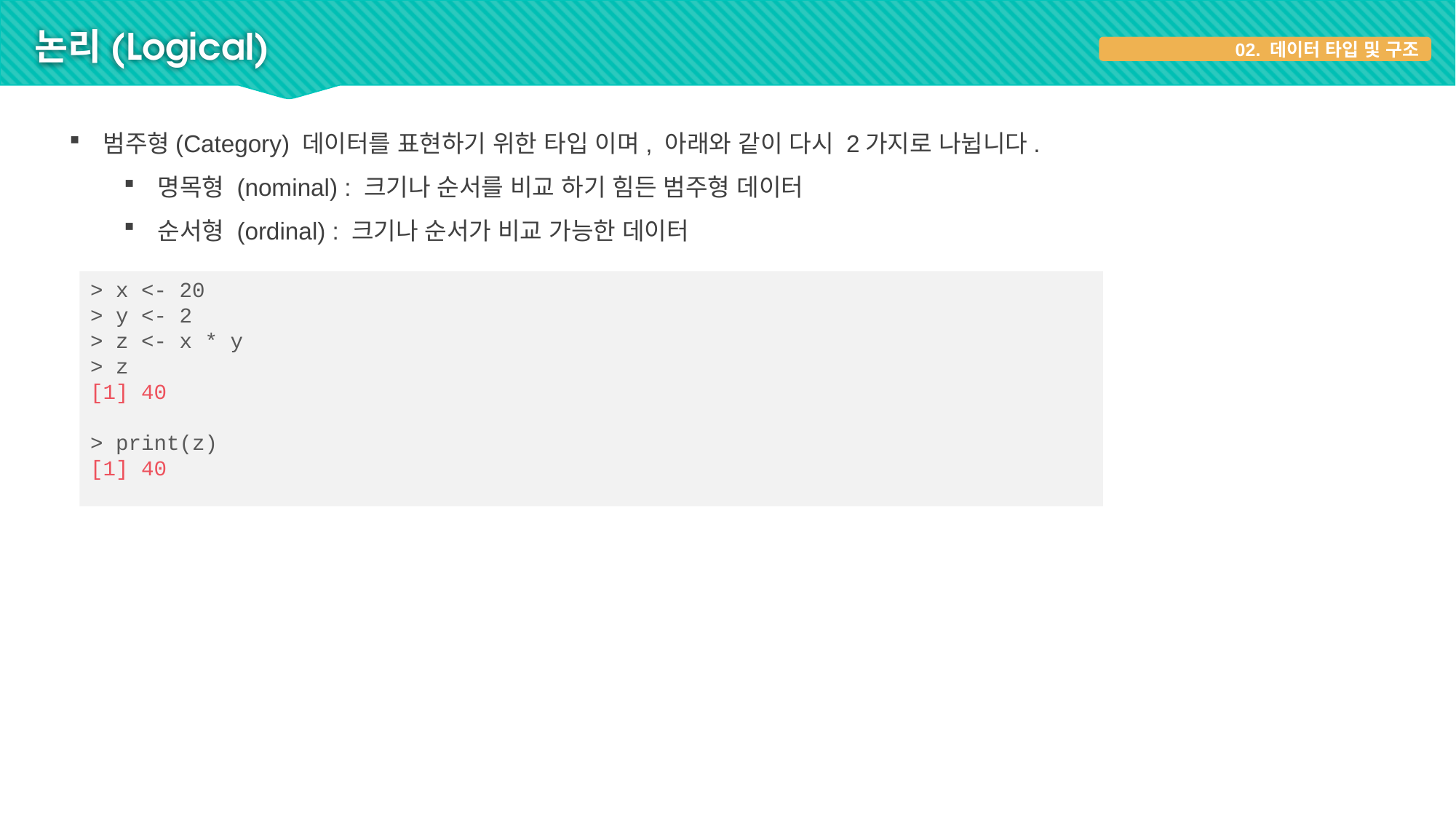

# 논리(Logical)
02. 데이터 타입 및 구조
범주형(Category) 데이터를 표현하기 위한 타입 이며, 아래와 같이 다시 2가지로 나뉩니다.
명목형 (nominal) : 크기나 순서를 비교 하기 힘든 범주형 데이터
순서형 (ordinal) : 크기나 순서가 비교 가능한 데이터
> x <- 20
> y <- 2
> z <- x * y
> z
[1] 40

> print(z)
[1] 40